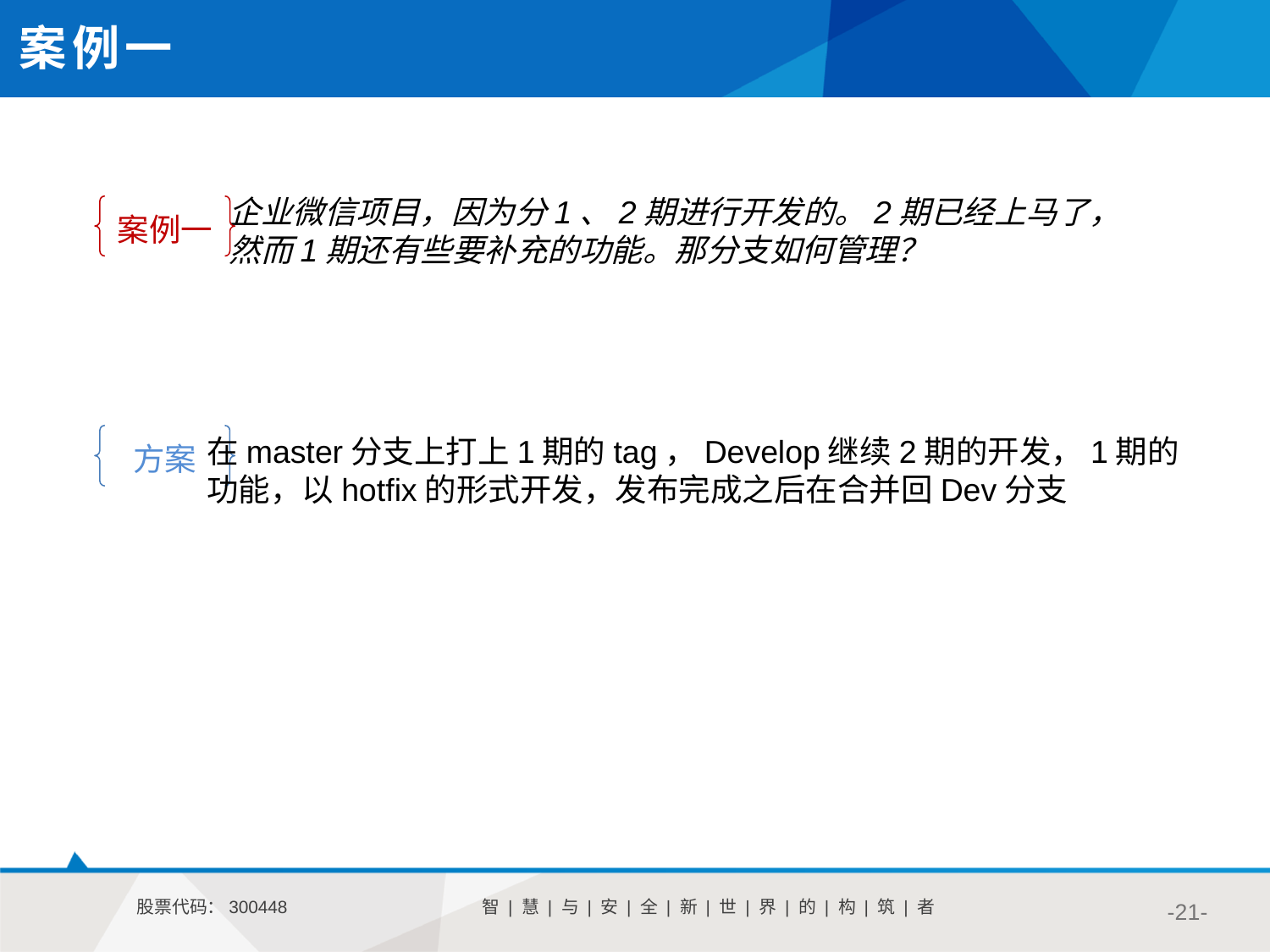

案例一
企业微信项目，因为分1、2期进行开发的。2期已经上马了，
然而1期还有些要补充的功能。那分支如何管理？
案例一
方案
在master分支上打上1期的tag，Develop继续2期的开发，1期的
功能，以hotfix的形式开发，发布完成之后在合并回Dev分支